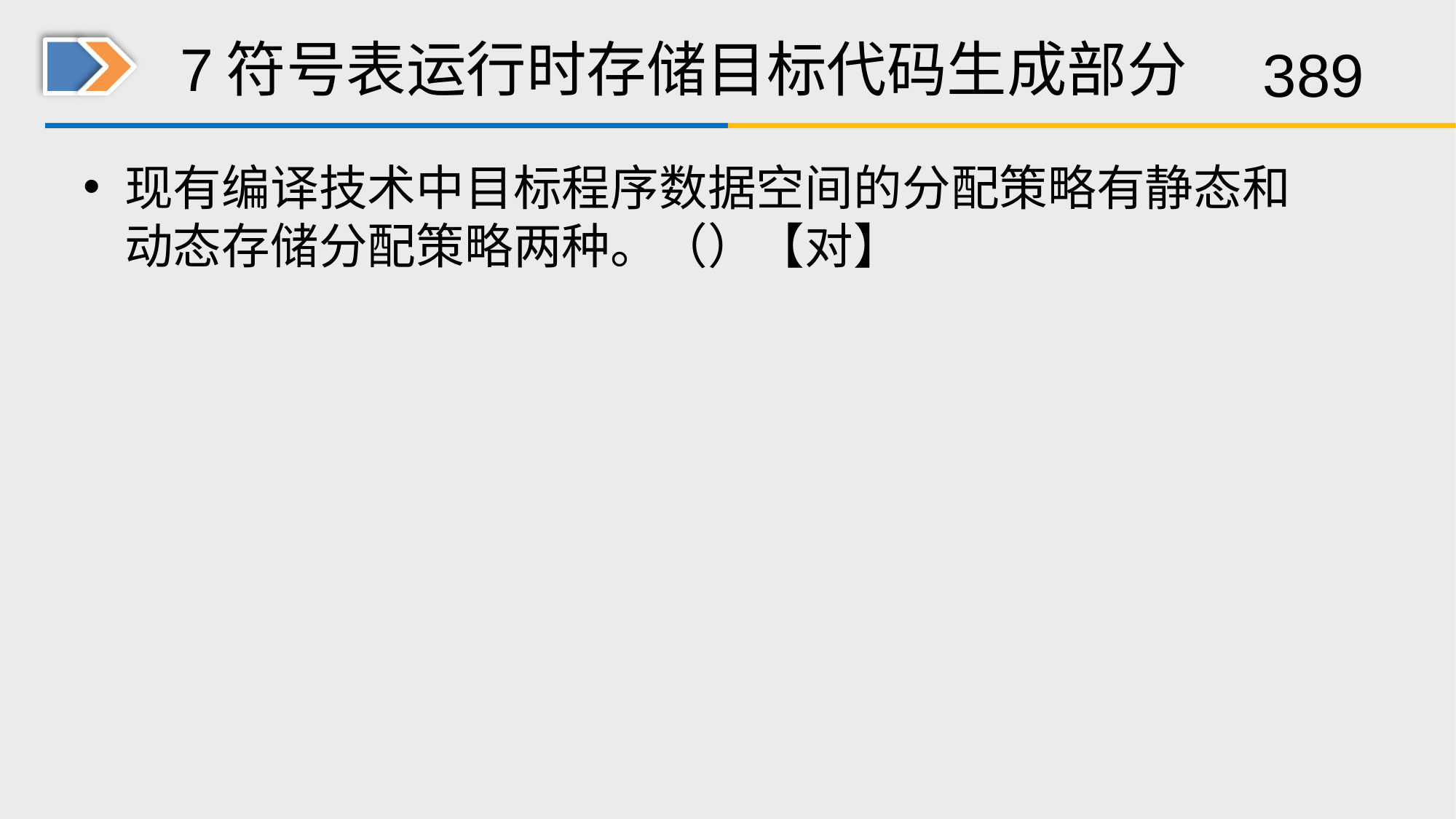

# 7符号表运行时存储目标代码生成部分
389
现有编译技术中目标程序数据空间的分配策略有静态和动态存储分配策略两种。（）【对】